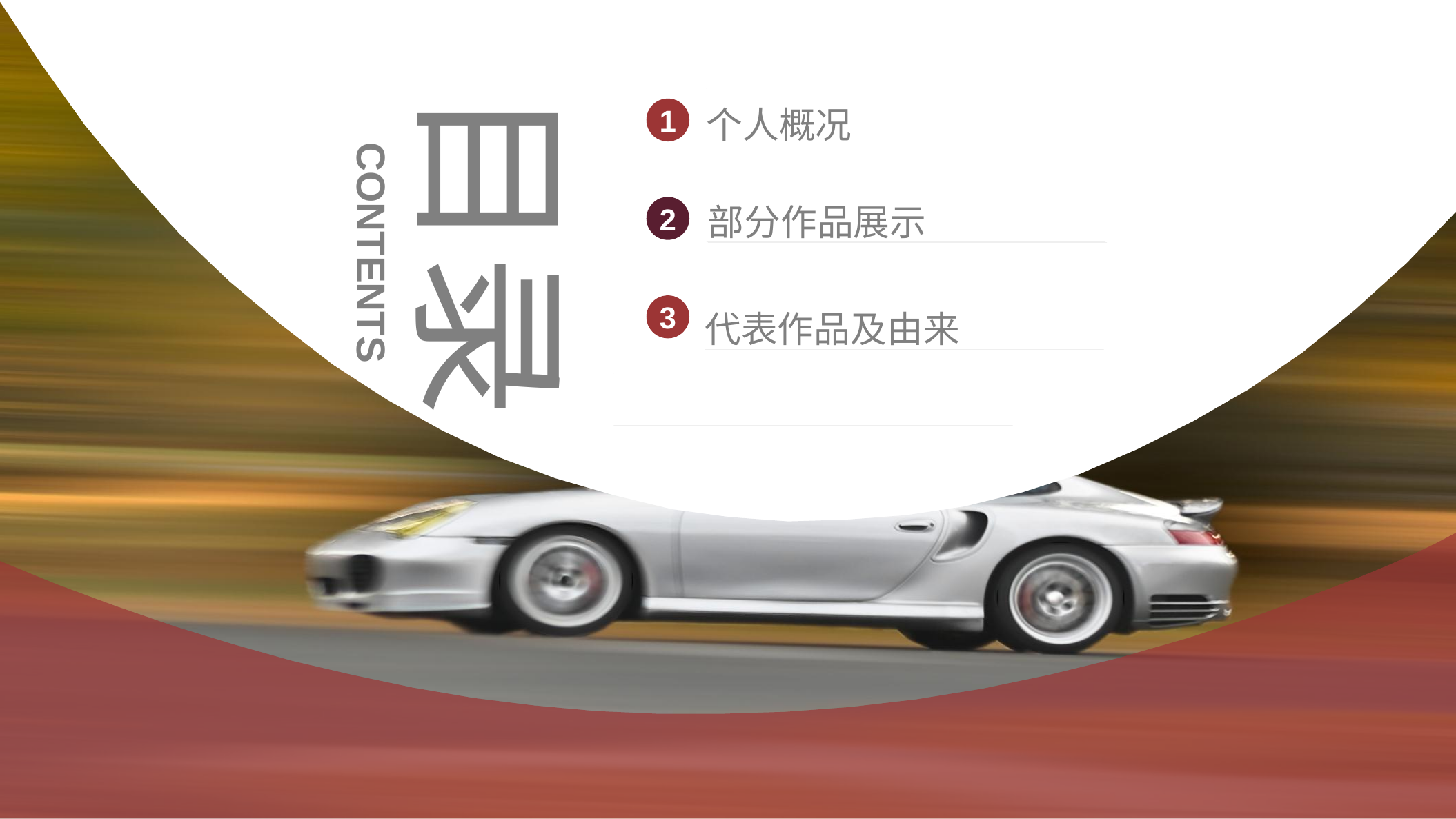

目录
个人概况
1
部分作品展示

2
CONTENTS
3
代表作品及由来